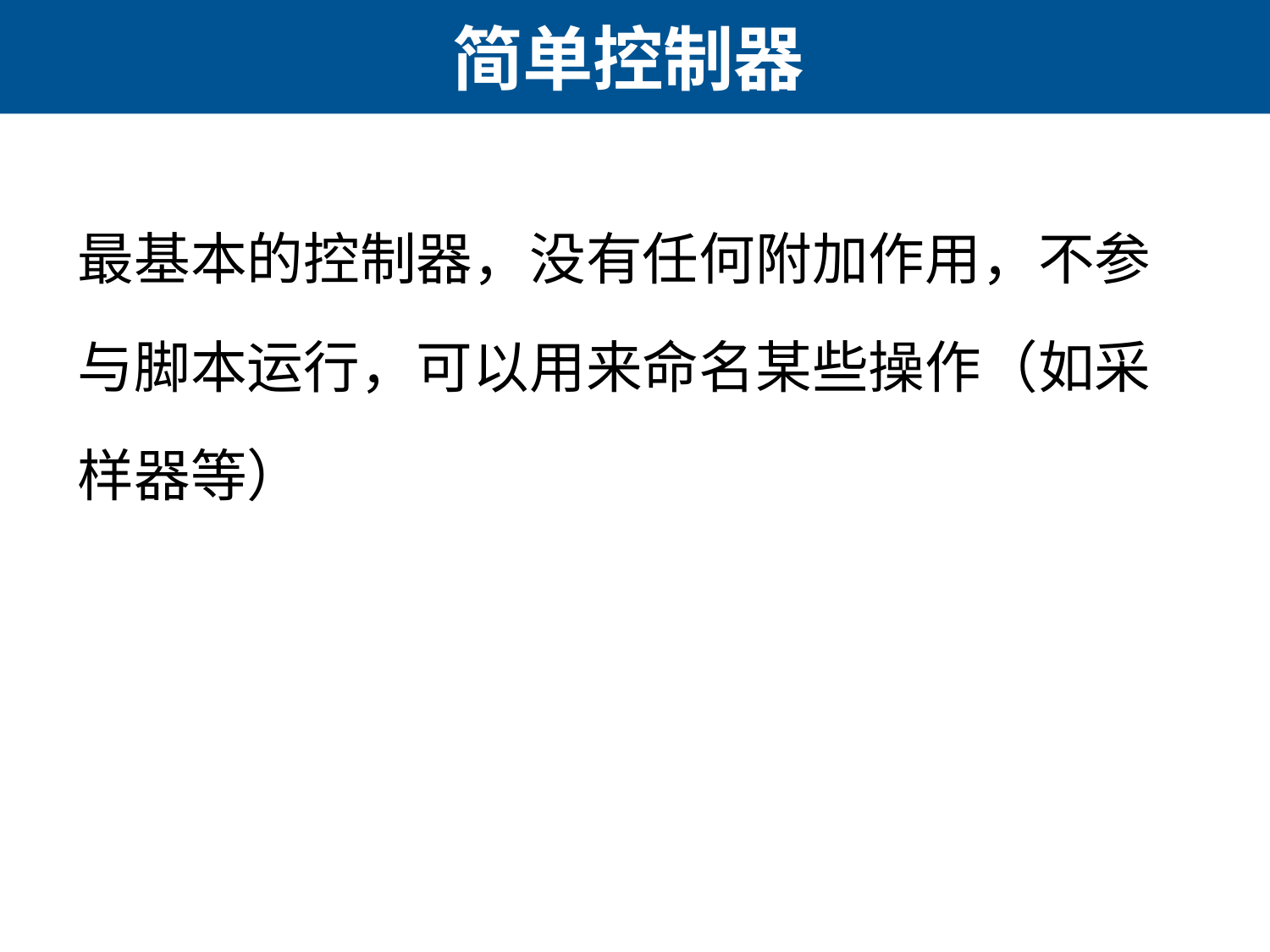

# 简单控制器
最基本的控制器，没有任何附加作用，不参与脚本运行，可以用来命名某些操作（如采样器等）